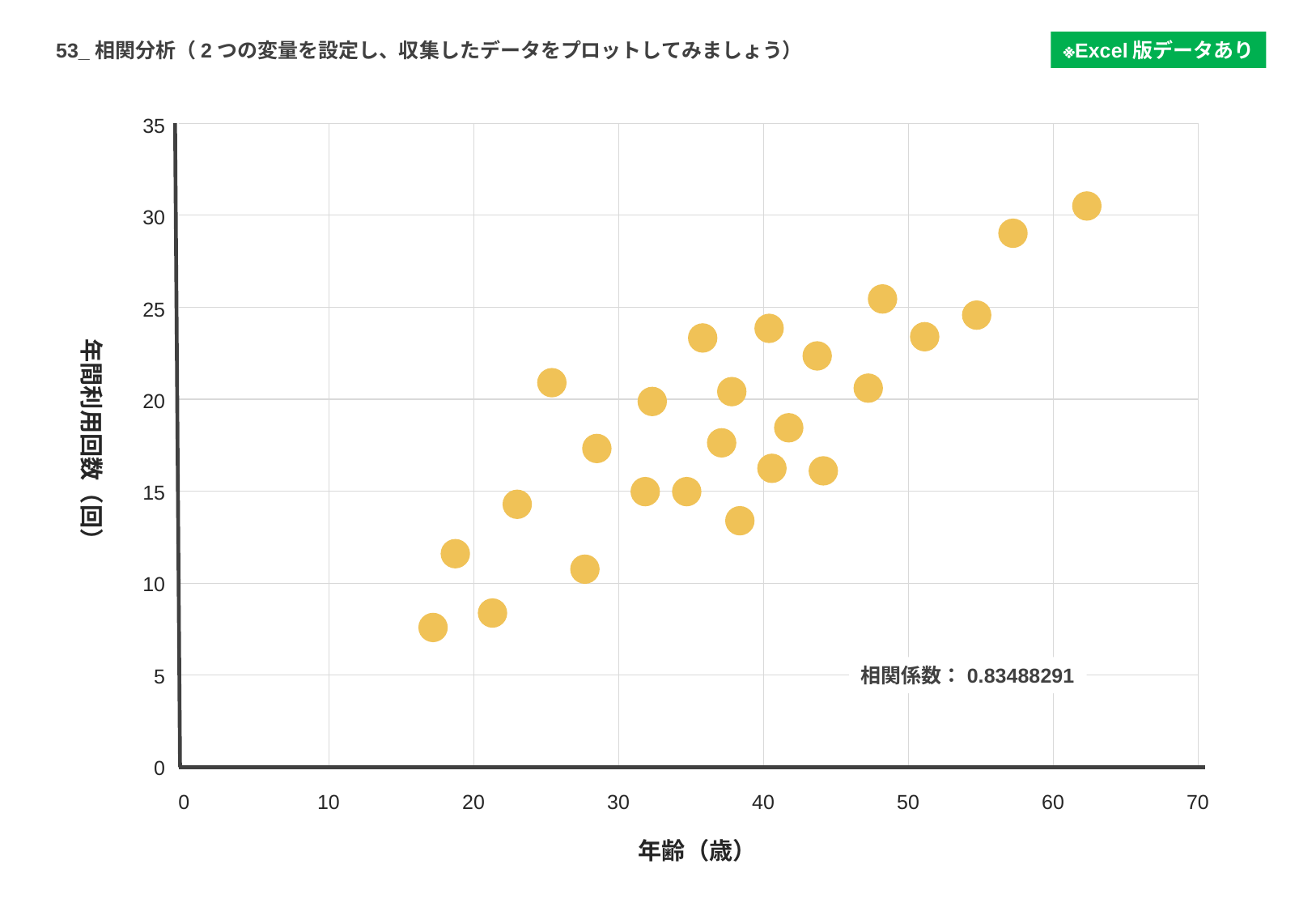

53_相関分析（2つの変量を設定し、収集したデータをプロットしてみましょう）
※Excel版データあり
35
年間利用回数（回）

30

25

20

15

10

相関係数：0.83488291
5
0
0
10
20
30
40
50
60
70
年齢（歳）